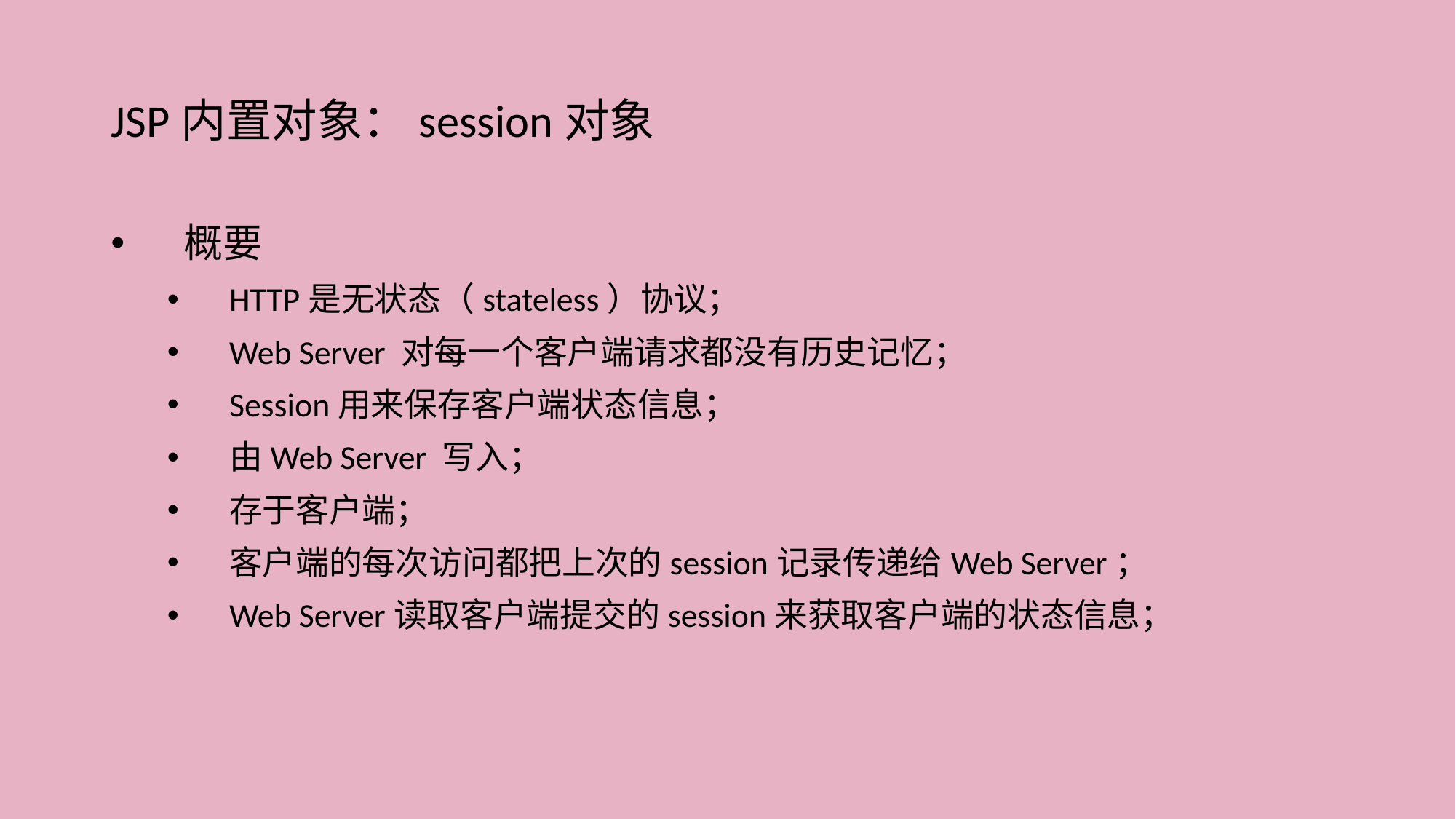

# JSP内置对象：session对象
概要
HTTP是无状态（stateless）协议；
Web Server 对每一个客户端请求都没有历史记忆；
Session用来保存客户端状态信息；
由Web Server 写入；
存于客户端；
客户端的每次访问都把上次的session记录传递给Web Server；
Web Server读取客户端提交的session来获取客户端的状态信息；
34